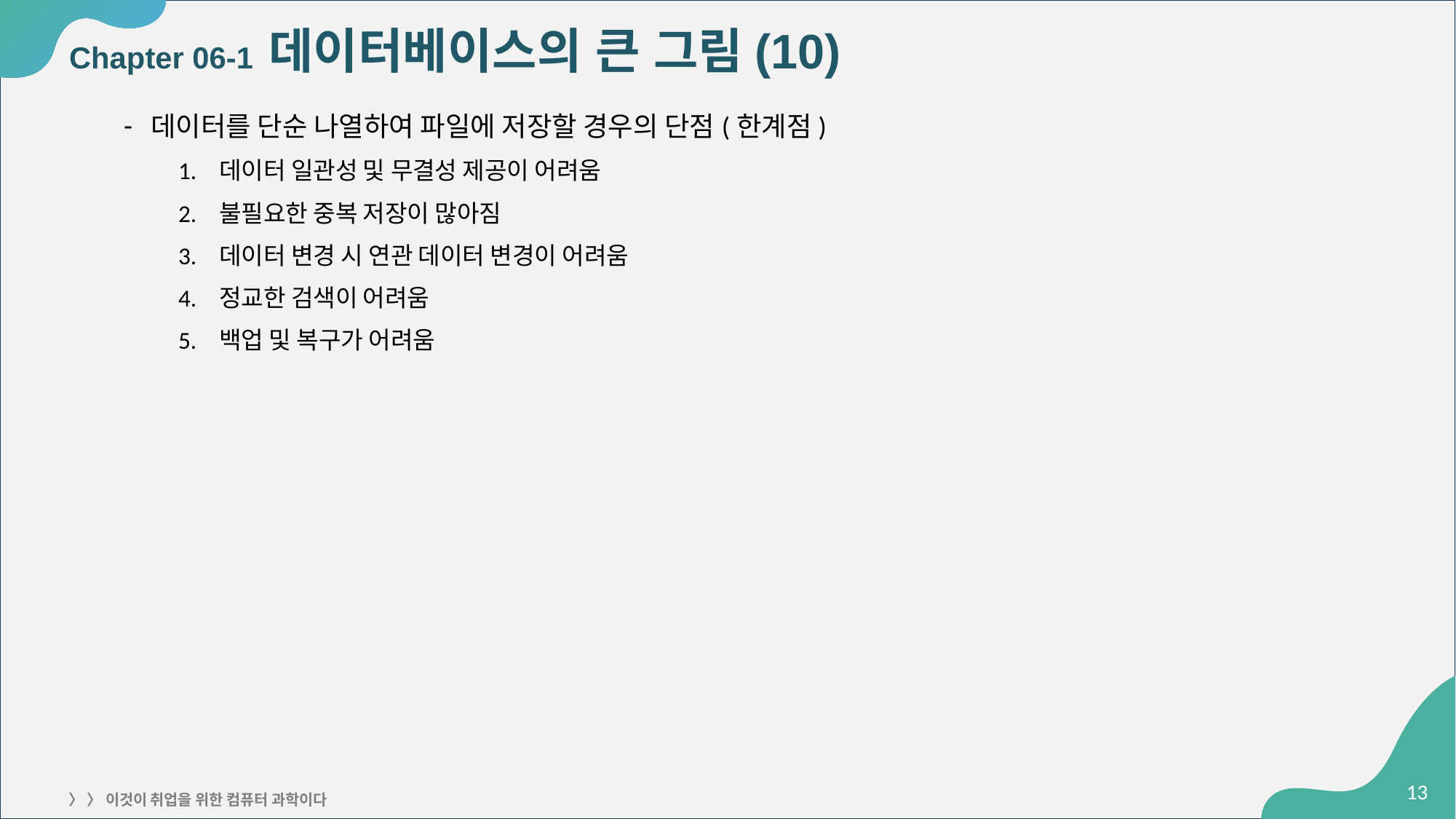

# Chapter 06-1 데이터베이스의 큰 그림(10)
데이터를 단순 나열하여 파일에 저장할 경우의 단점(한계점)
데이터 일관성 및 무결성 제공이 어려움
불필요한 중복 저장이 많아짐
데이터 변경 시 연관 데이터 변경이 어려움
정교한 검색이 어려움
백업 및 복구가 어려움
13
〉 〉 이것이 취업을 위한 컴퓨터 과학이다